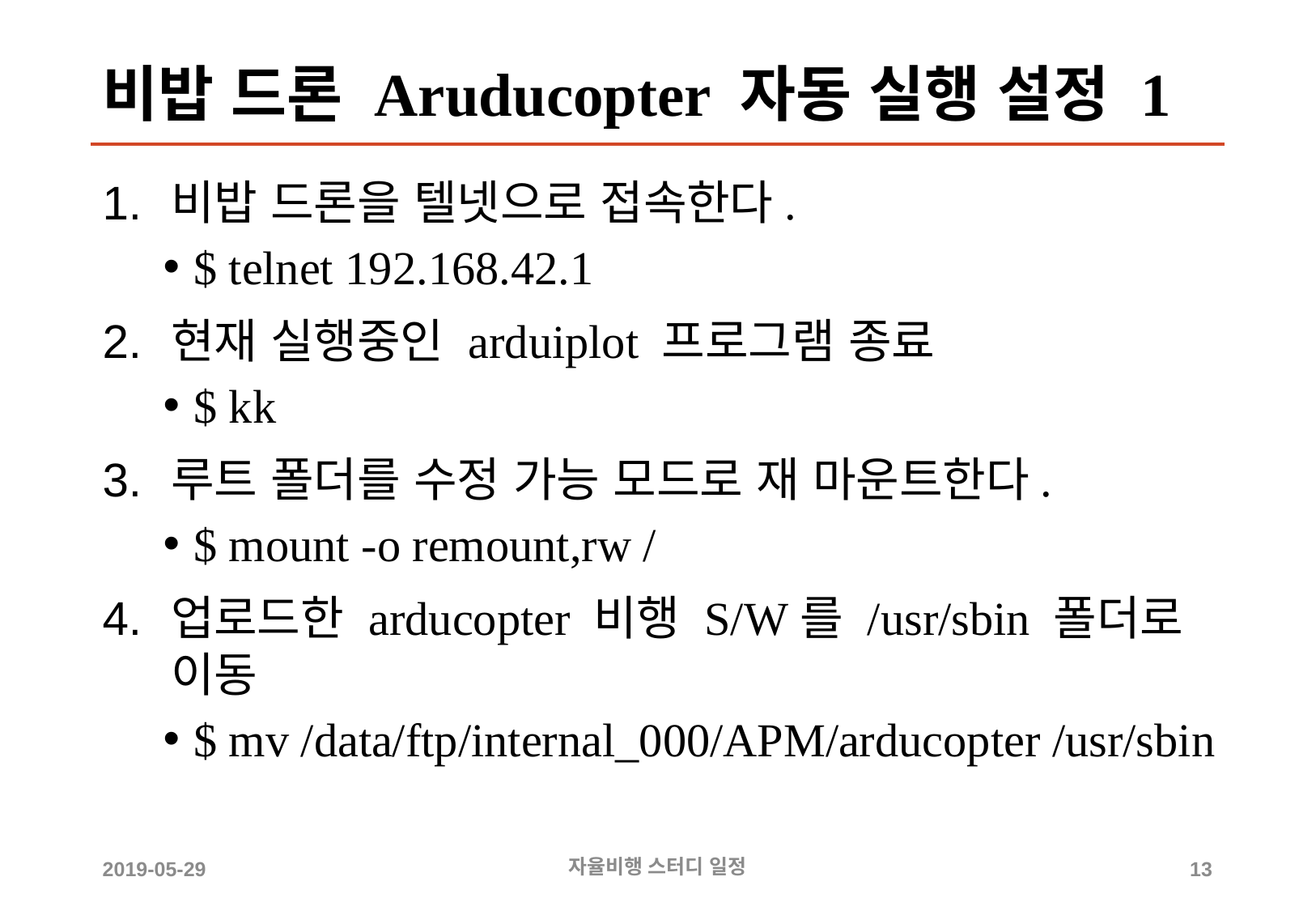

# 비밥 드론 Aruducopter 자동 실행 설정 1
비밥 드론을 텔넷으로 접속한다.
$ telnet 192.168.42.1
현재 실행중인 arduiplot 프로그램 종료
$ kk
루트 폴더를 수정 가능 모드로 재 마운트한다.
$ mount -o remount,rw /
업로드한 arducopter 비행 S/W를 /usr/sbin 폴더로 이동
$ mv /data/ftp/internal_000/APM/arducopter /usr/sbin

2019-05-29
자율비행 스터디 일정
13